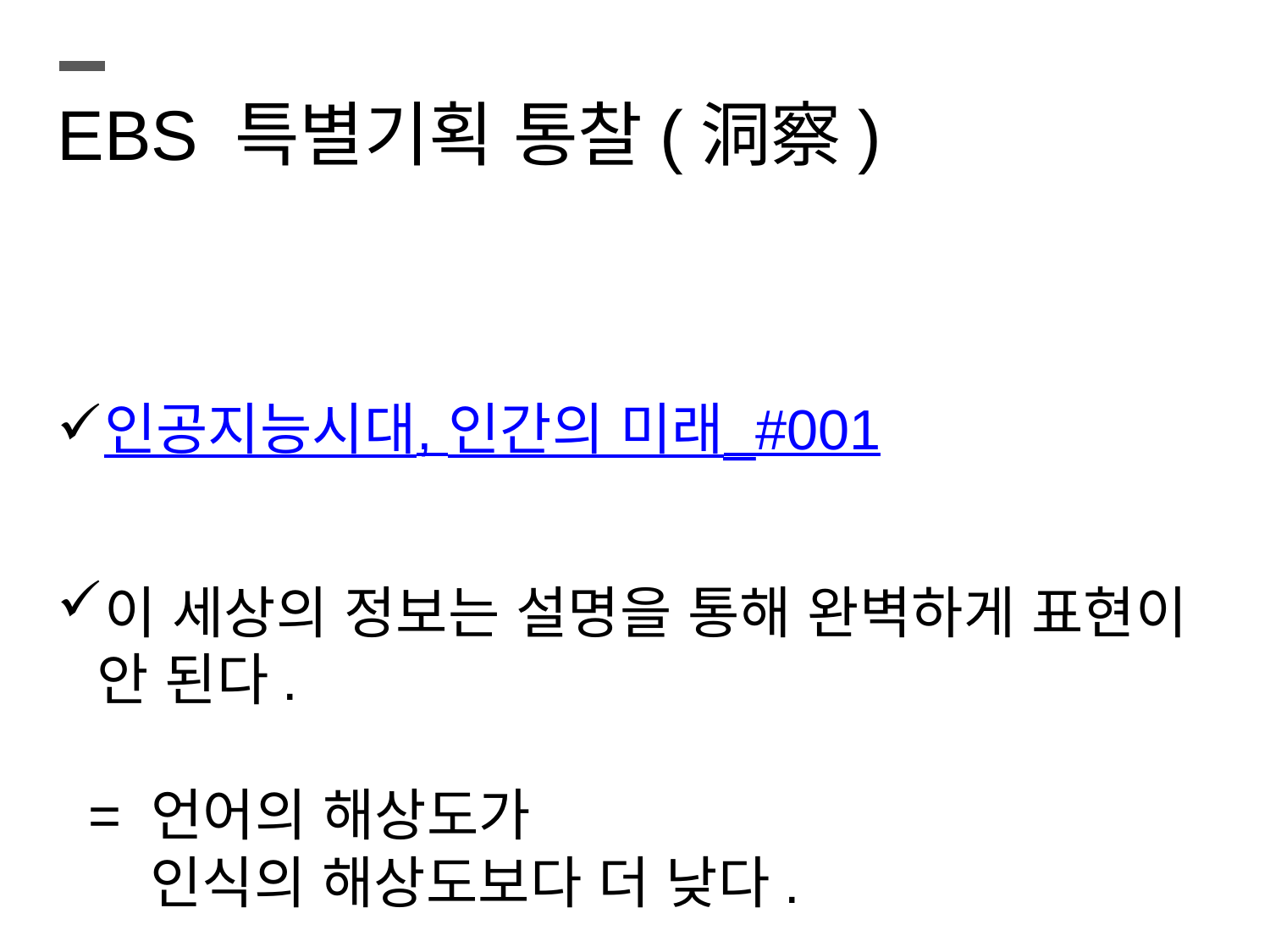

EBS 특별기획 통찰(洞察)
인공지능시대, 인간의 미래_#001

이 세상의 정보는 설명을 통해 완벽하게 표현이 안 된다.

  = 언어의 해상도가
     인식의 해상도보다 더 낮다.